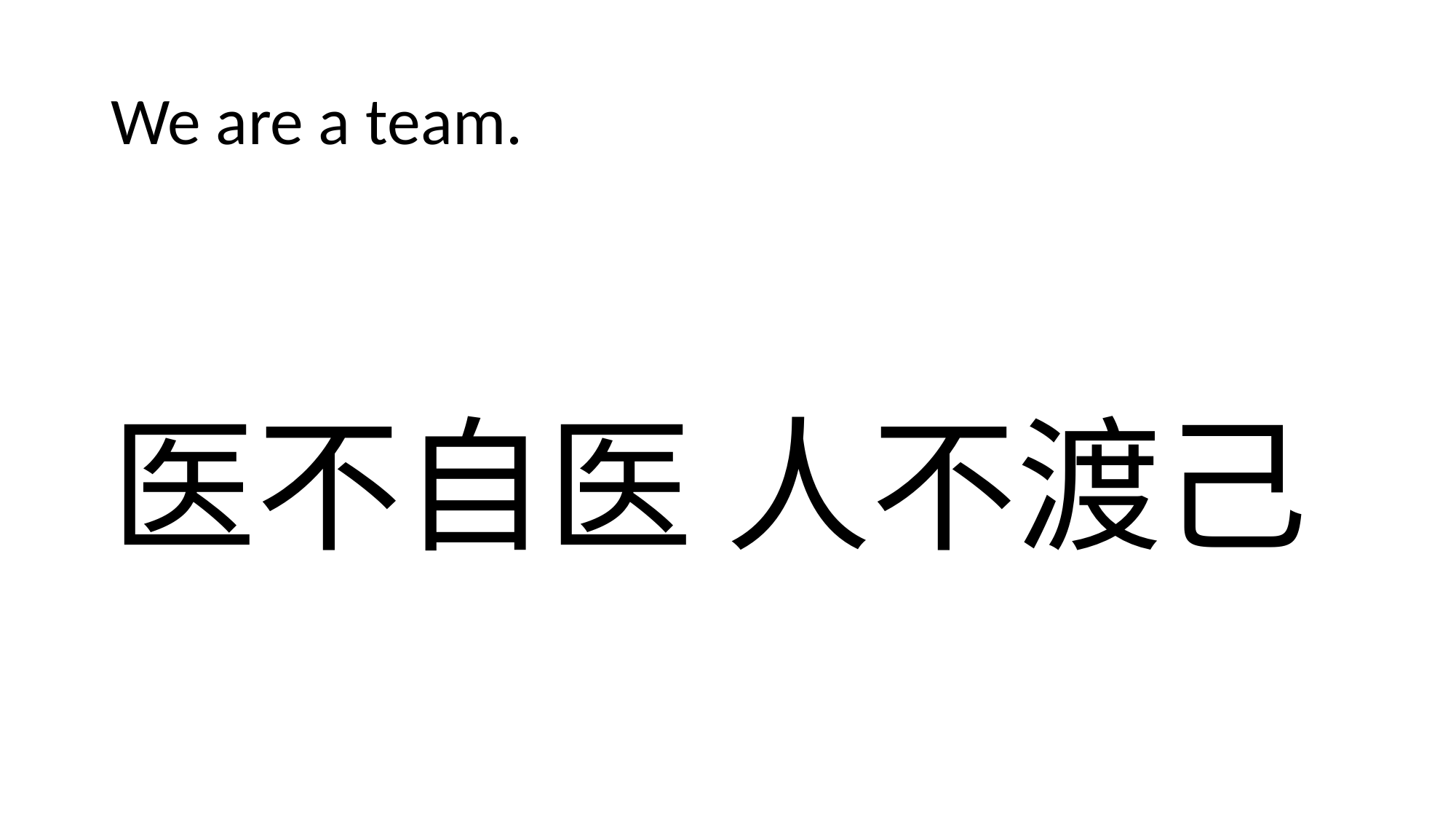

# We are a team.

医不自医 人不渡己